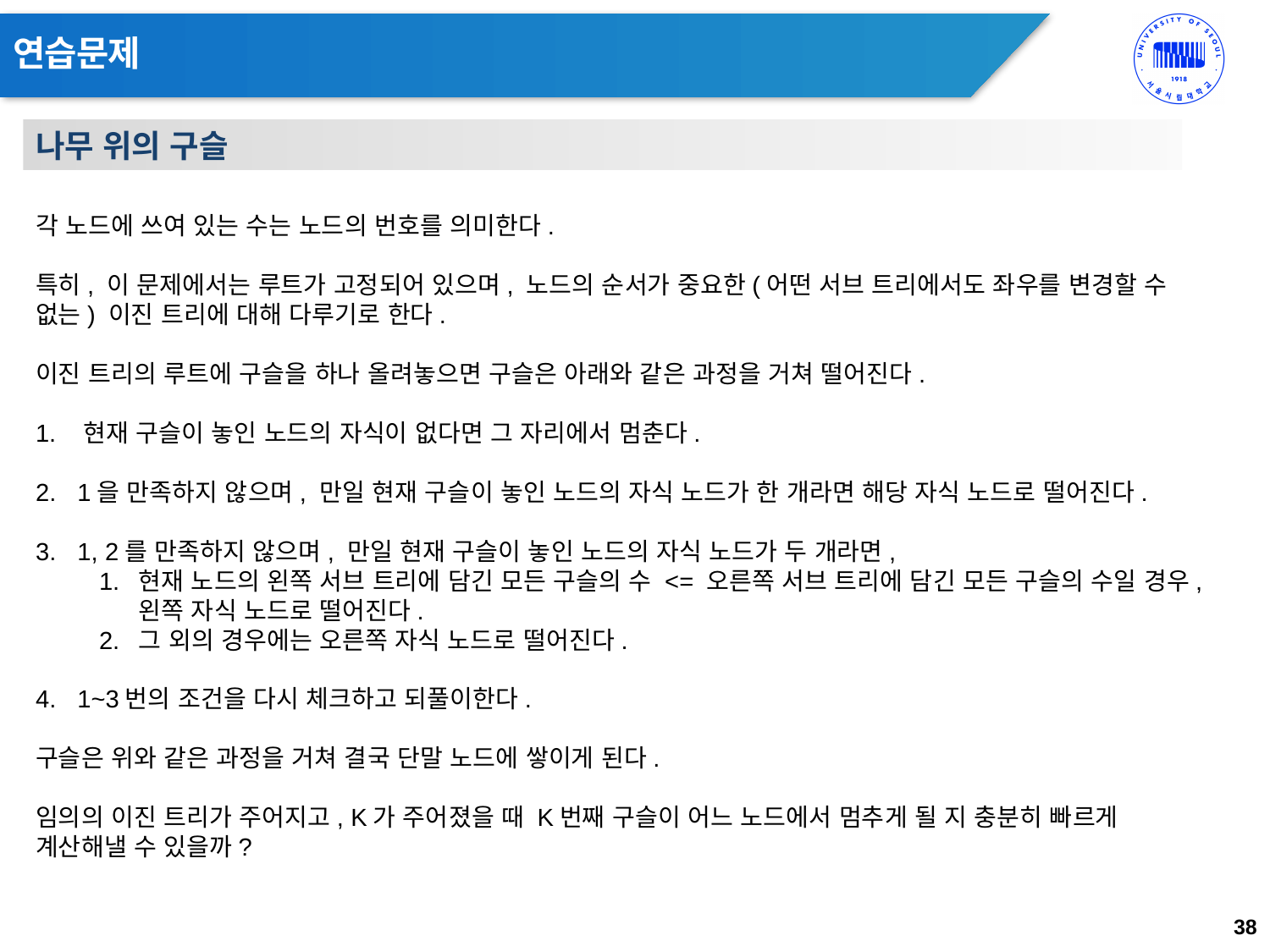

# 연습문제
나무 위의 구슬
각 노드에 쓰여 있는 수는 노드의 번호를 의미한다.

특히, 이 문제에서는 루트가 고정되어 있으며, 노드의 순서가 중요한(어떤 서브 트리에서도 좌우를 변경할 수 없는) 이진 트리에 대해 다루기로 한다.

이진 트리의 루트에 구슬을 하나 올려놓으면 구슬은 아래와 같은 과정을 거쳐 떨어진다.

   현재 구슬이 놓인 노드의 자식이 없다면 그 자리에서 멈춘다.

   1을 만족하지 않으며, 만일 현재 구슬이 놓인 노드의 자식 노드가 한 개라면 해당 자식 노드로 떨어진다.

   1, 2를 만족하지 않으며, 만일 현재 구슬이 놓인 노드의 자식 노드가 두 개라면,
현재 노드의 왼쪽 서브 트리에 담긴 모든 구슬의 수 <= 오른쪽 서브 트리에 담긴 모든 구슬의 수일 경우, 왼쪽 자식 노드로 떨어진다.
그 외의 경우에는 오른쪽 자식 노드로 떨어진다.

   1~3번의 조건을 다시 체크하고 되풀이한다.

구슬은 위와 같은 과정을 거쳐 결국 단말 노드에 쌓이게 된다.

임의의 이진 트리가 주어지고, K가 주어졌을 때 K번째 구슬이 어느 노드에서 멈추게 될 지 충분히 빠르게 계산해낼 수 있을까?

38